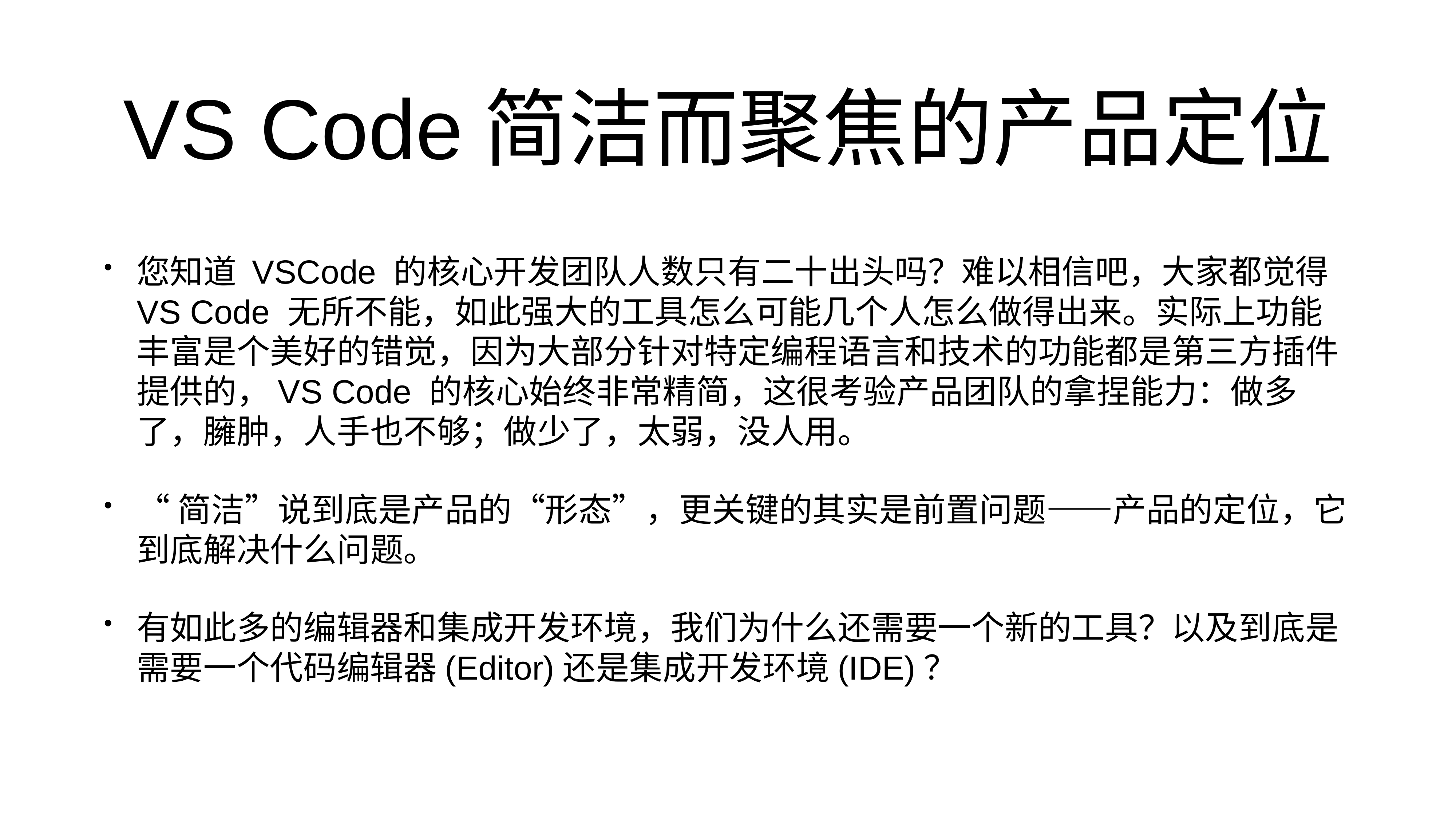

# VS Code简洁而聚焦的产品定位
您知道 VSCode 的核心开发团队人数只有二十出头吗？难以相信吧，大家都觉得 VS Code 无所不能，如此强大的工具怎么可能几个人怎么做得出来。实际上功能丰富是个美好的错觉，因为大部分针对特定编程语言和技术的功能都是第三方插件提供的，VS Code 的核心始终非常精简，这很考验产品团队的拿捏能力：做多了，臃肿，人手也不够；做少了，太弱，没人用。
“简洁”说到底是产品的“形态”，更关键的其实是前置问题——产品的定位，它到底解决什么问题。
有如此多的编辑器和集成开发环境，我们为什么还需要一个新的工具？以及到底是需要一个代码编辑器(Editor)还是集成开发环境(IDE)？